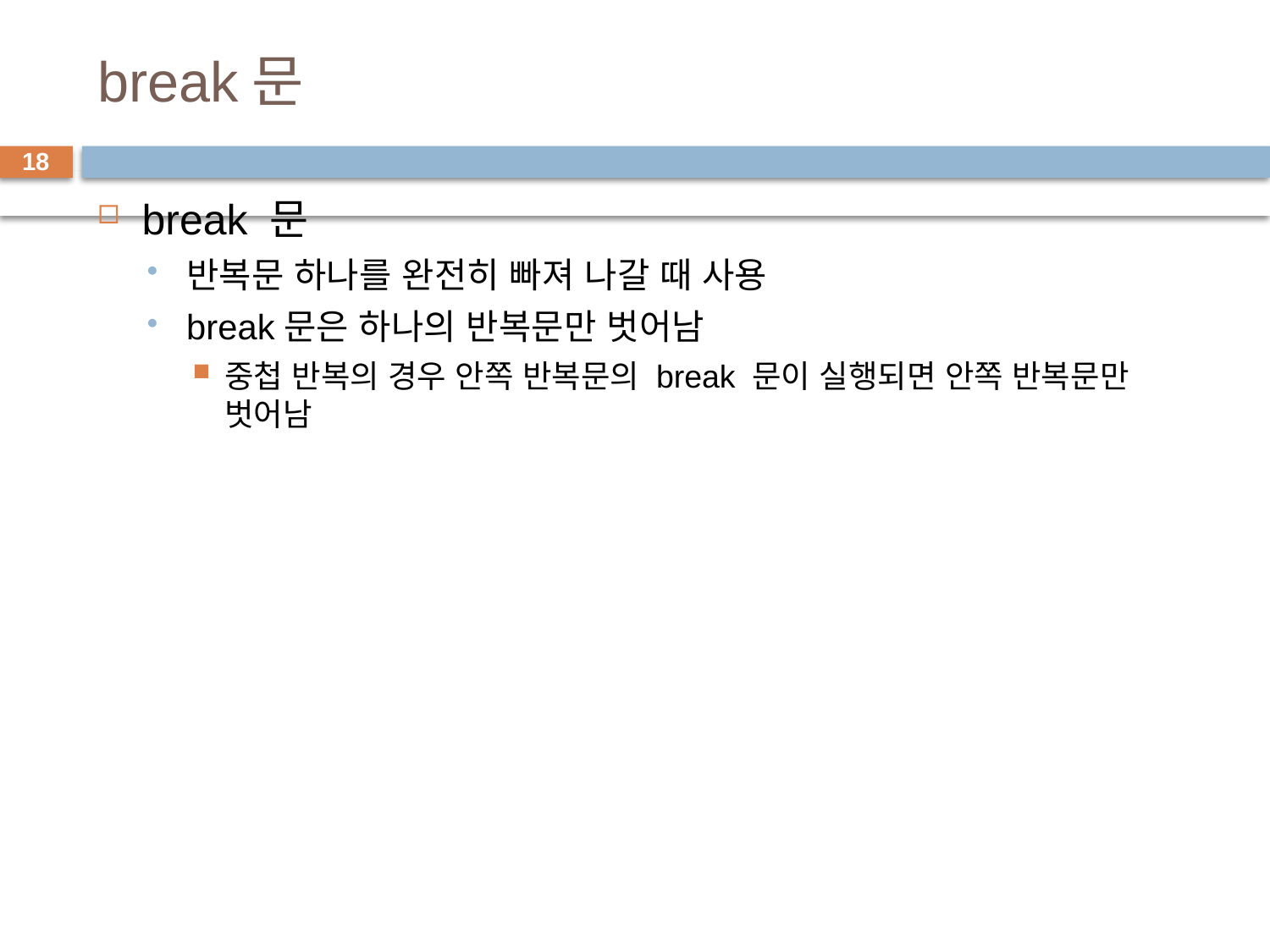

# break문
18
break 문
반복문 하나를 완전히 빠져 나갈 때 사용
break문은 하나의 반복문만 벗어남
중첩 반복의 경우 안쪽 반복문의 break 문이 실행되면 안쪽 반복문만 벗어남